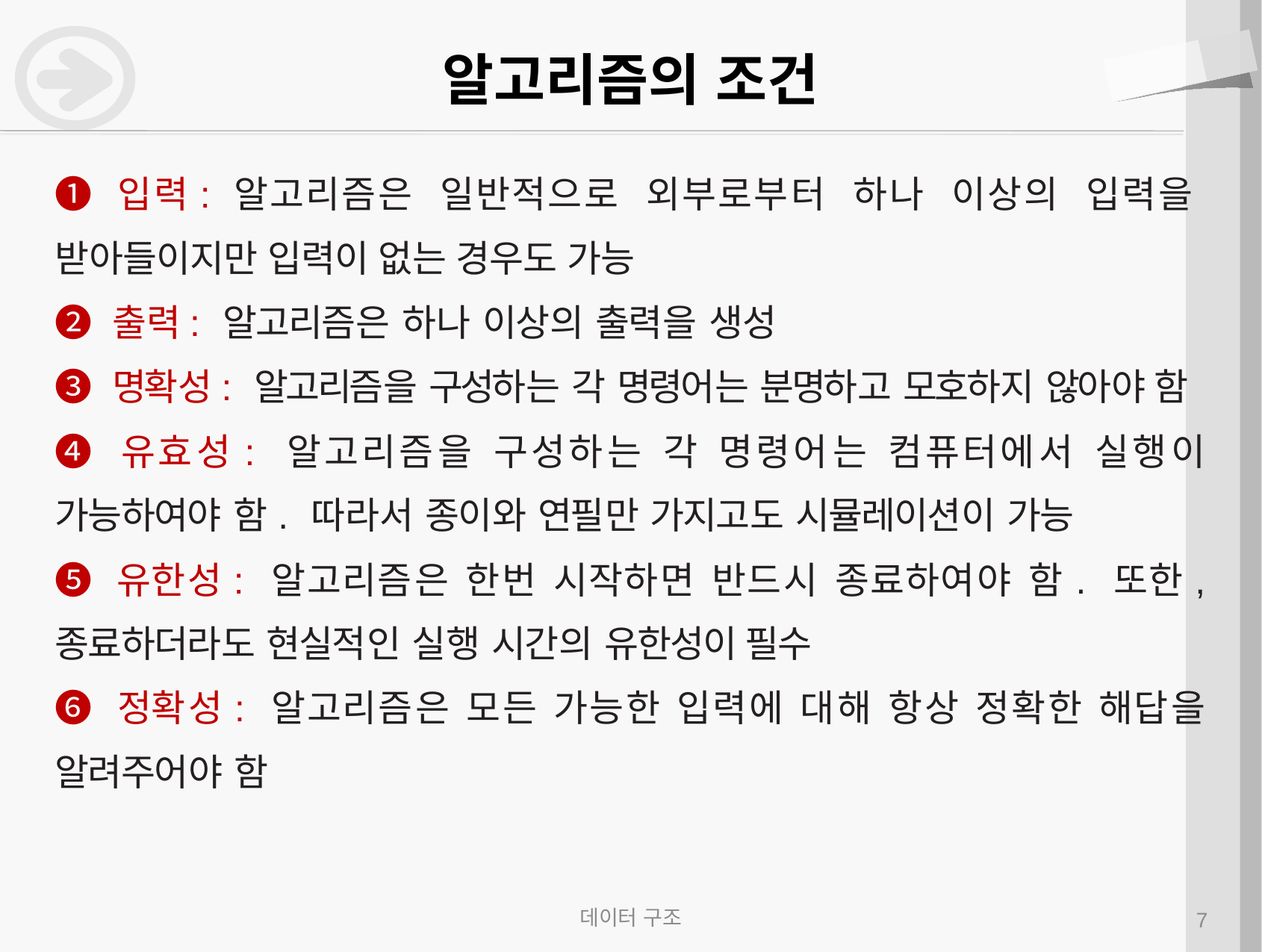

# 알고리즘의 조건
➊ 입력: 알고리즘은  일반적으로  외부로부터  하나  이상의  입력을  받아들이지만 입력이 없는 경우도 가능
➋ 출력: 알고리즘은 하나 이상의 출력을 생성
➌ 명확성: 알고리즘을 구성하는 각 명령어는 분명하고 모호하지 않아야 함
➍ 유효성: 알고리즘을 구성하는 각 명령어는 컴퓨터에서 실행이 가능하여야 함. 따라서 종이와 연필만 가지고도 시뮬레이션이 가능
➎ 유한성: 알고리즘은 한번 시작하면 반드시 종료하여야 함. 또한, 종료하더라도 현실적인 실행 시간의 유한성이 필수
➏ 정확성: 알고리즘은 모든 가능한 입력에 대해 항상 정확한 해답을 알려주어야 함

데이터 구조
7